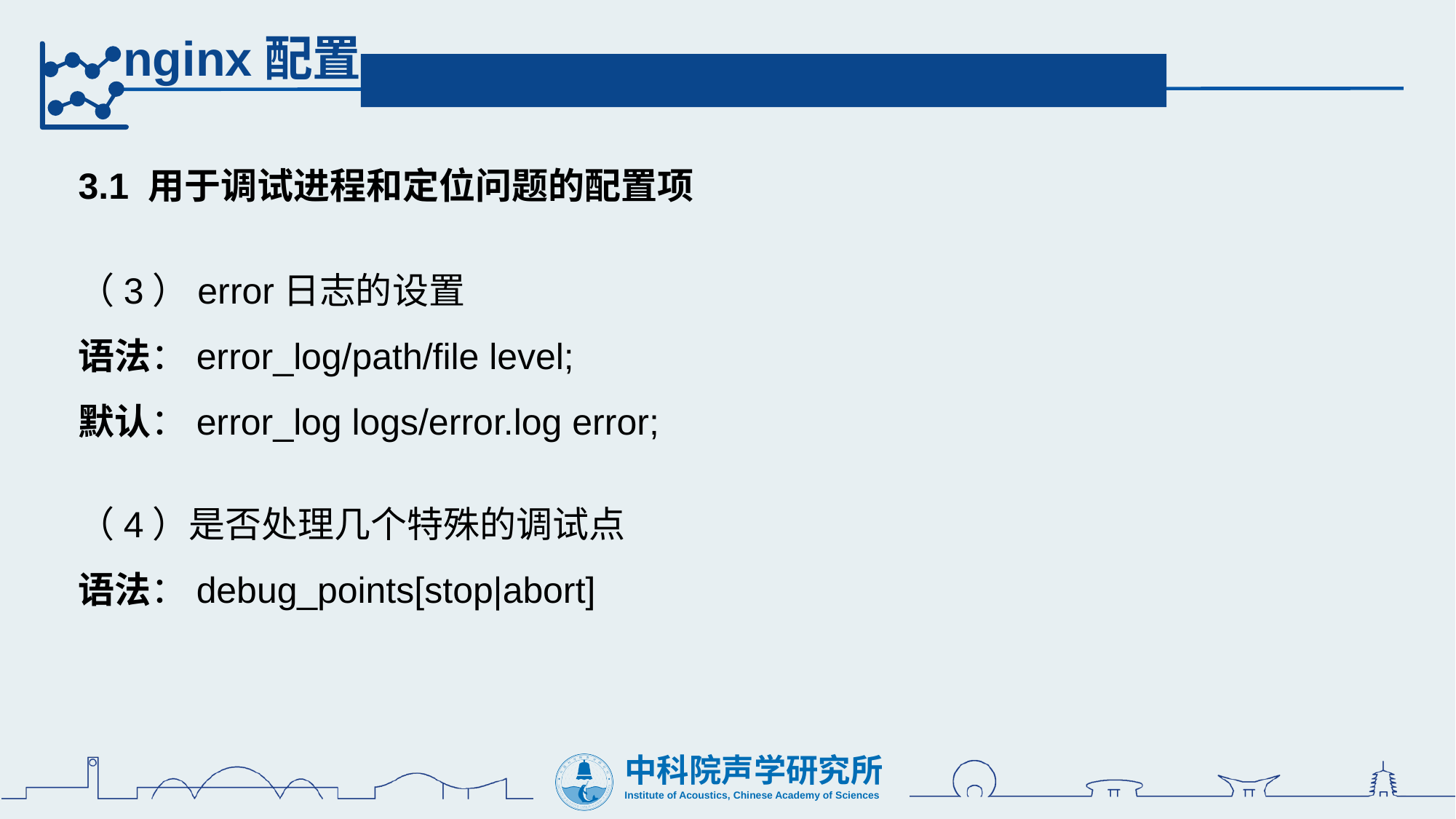

nginx配置

3.1 用于调试进程和定位问题的配置项
（3）error日志的设置
语法：error_log/path/file level;
默认：error_log logs/error.log error;
（4）是否处理几个特殊的调试点
语法：debug_points[stop|abort]